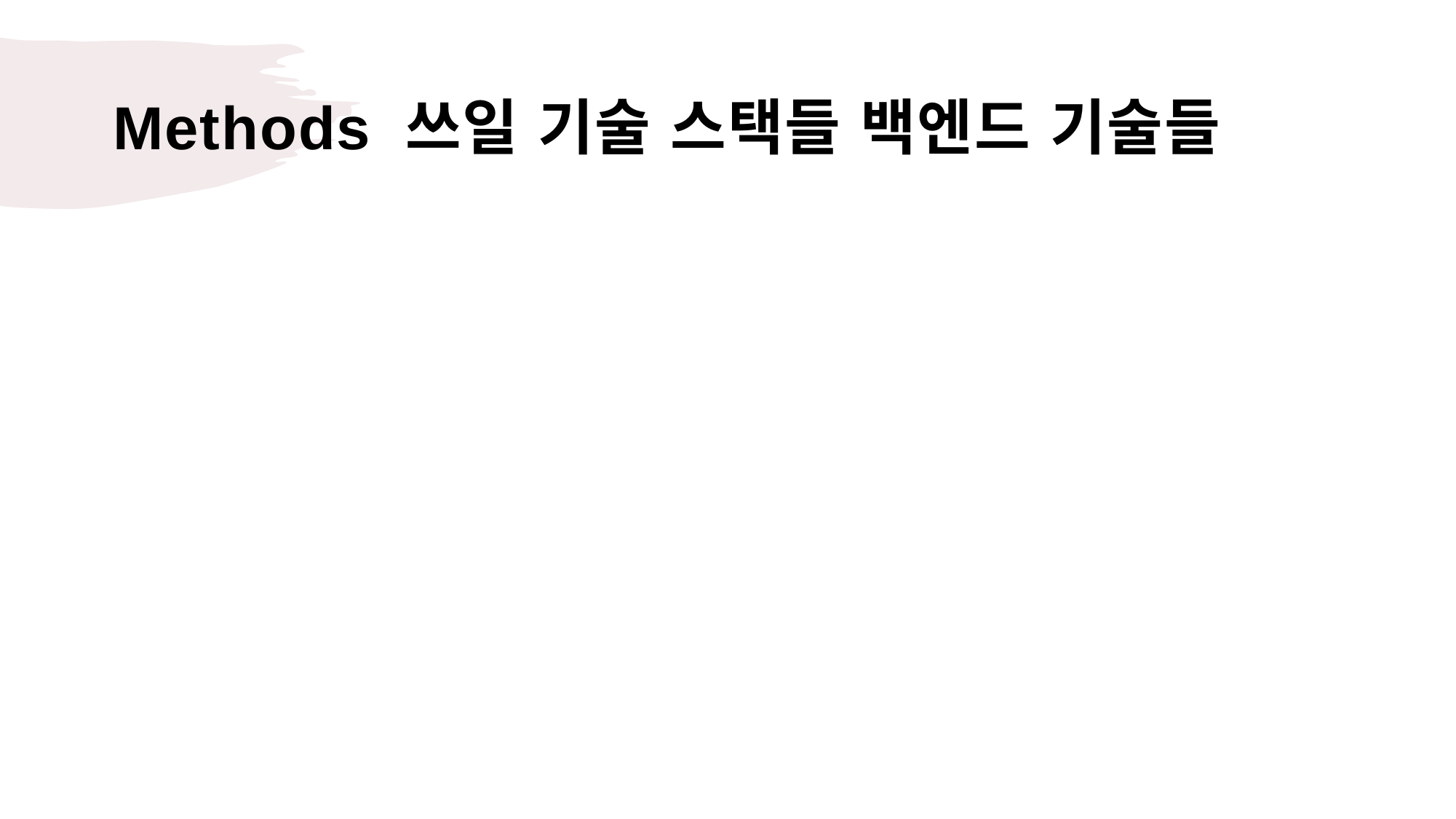

# Methods 쓰일 기술 스택들 백엔드 기술들